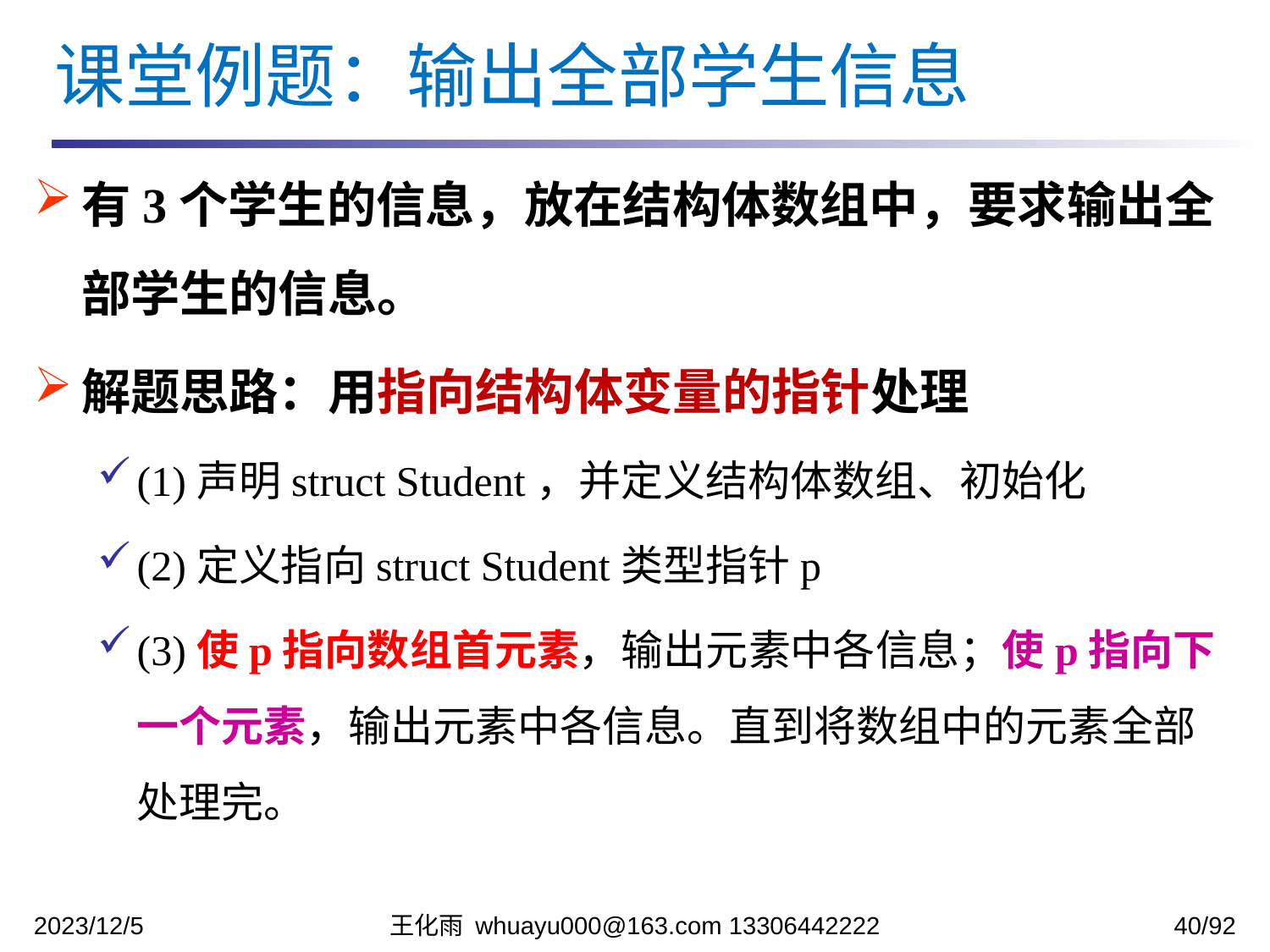

课堂例题：输出全部学生信息
有3个学生的信息，放在结构体数组中，要求输出全部学生的信息。
解题思路：用指向结构体变量的指针处理
(1)声明struct Student，并定义结构体数组、初始化
(2)定义指向struct Student类型指针p
(3)使p指向数组首元素，输出元素中各信息；使p指向下一个元素，输出元素中各信息。直到将数组中的元素全部处理完。
2023/12/5
王化雨 whuayu000@163.com 13306442222
40/92